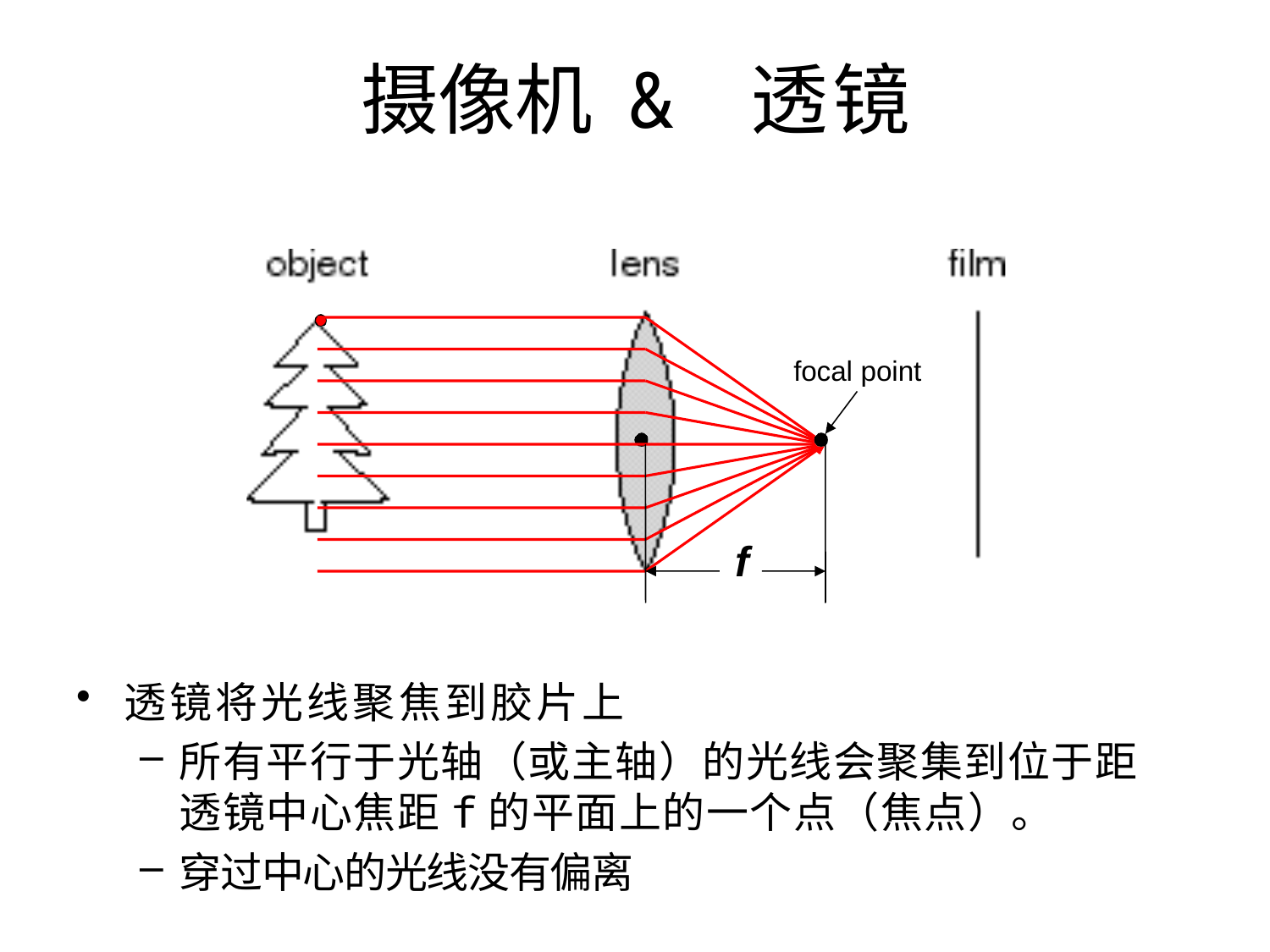

# 摄像机 & 透镜

focal point

f

透镜将光线聚焦到胶片上
所有平行于光轴（或主轴）的光线会聚集到位于距透镜中心焦距f的平面上的一个点（焦点）。
穿过中心的光线没有偏离